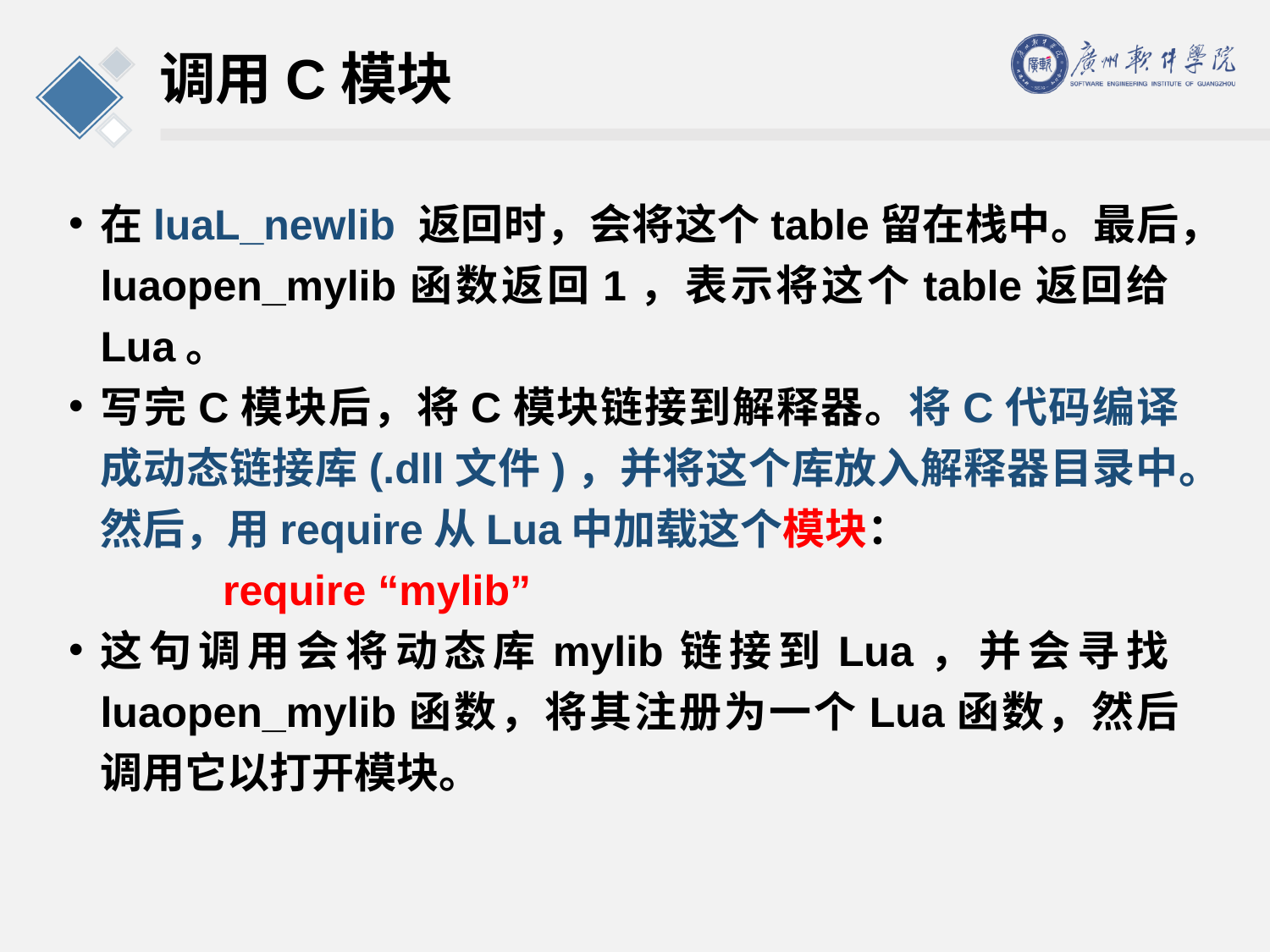

# 调用C模块
在luaL_newlib 返回时，会将这个table留在栈中。最后，luaopen_mylib函数返回1，表示将这个table返回给Lua。
写完C模块后，将C模块链接到解释器。将C代码编译成动态链接库(.dll文件)，并将这个库放入解释器目录中。然后，用require从Lua中加载这个模块：
             require “mylib”
这句调用会将动态库mylib链接到Lua，并会寻找luaopen_mylib函数，将其注册为一个Lua函数，然后调用它以打开模块。